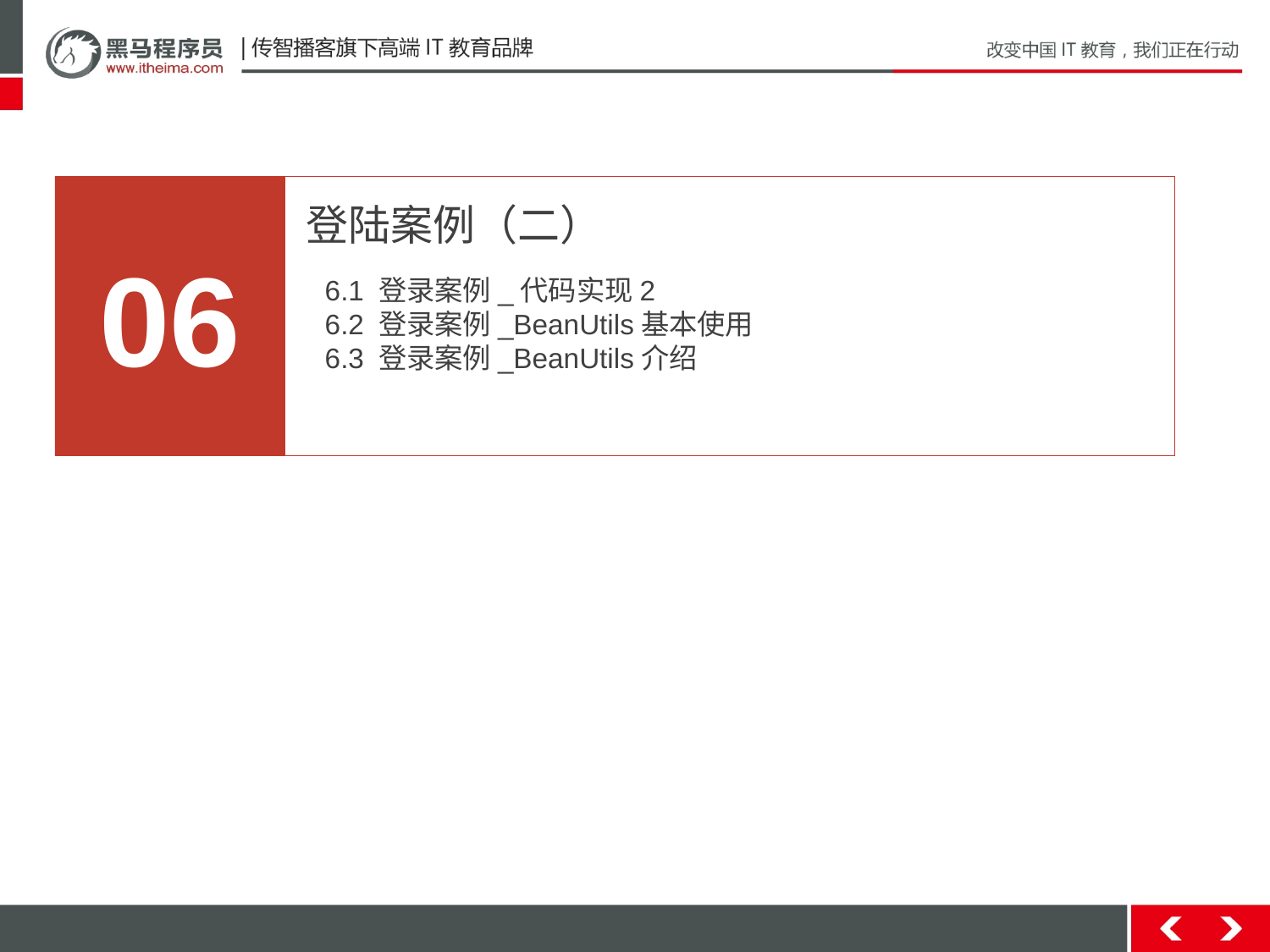

06

登陆案例（二）
6.1 登录案例_代码实现2
6.2 登录案例_BeanUtils基本使用
6.3 登录案例_BeanUtils介绍